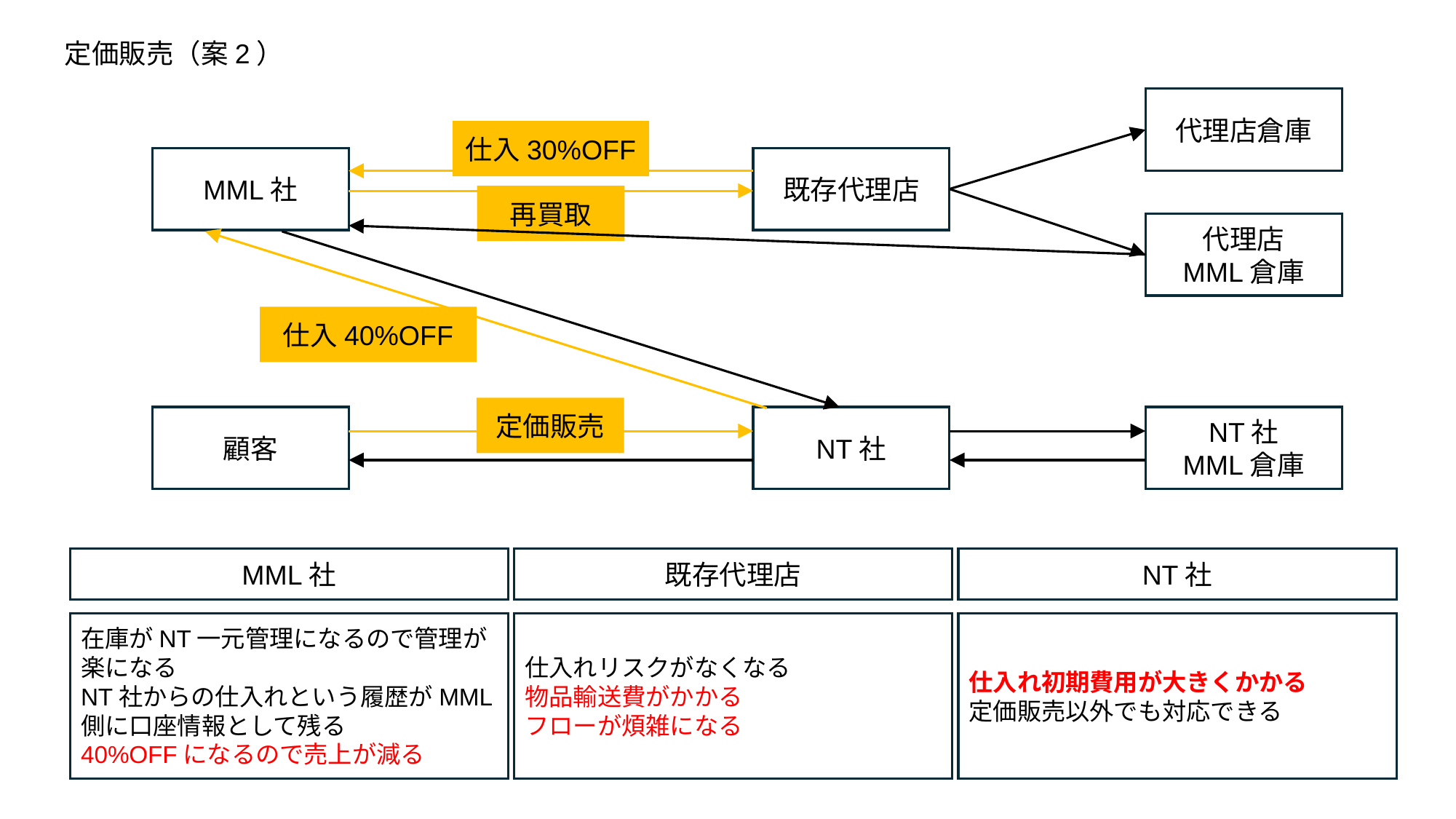

定価販売（案2）
代理店倉庫
仕入30%OFF
MML社
既存代理店
再買取
代理店
MML倉庫
仕入40%OFF
定価販売
NT社
MML倉庫
顧客
NT社
MML社
既存代理店
NT社
在庫がNT一元管理になるので管理が楽になる
NT社からの仕入れという履歴がMML側に口座情報として残る
40%OFFになるので売上が減る
仕入れリスクがなくなる
物品輸送費がかかる
フローが煩雑になる
仕入れ初期費用が大きくかかる
定価販売以外でも対応できる